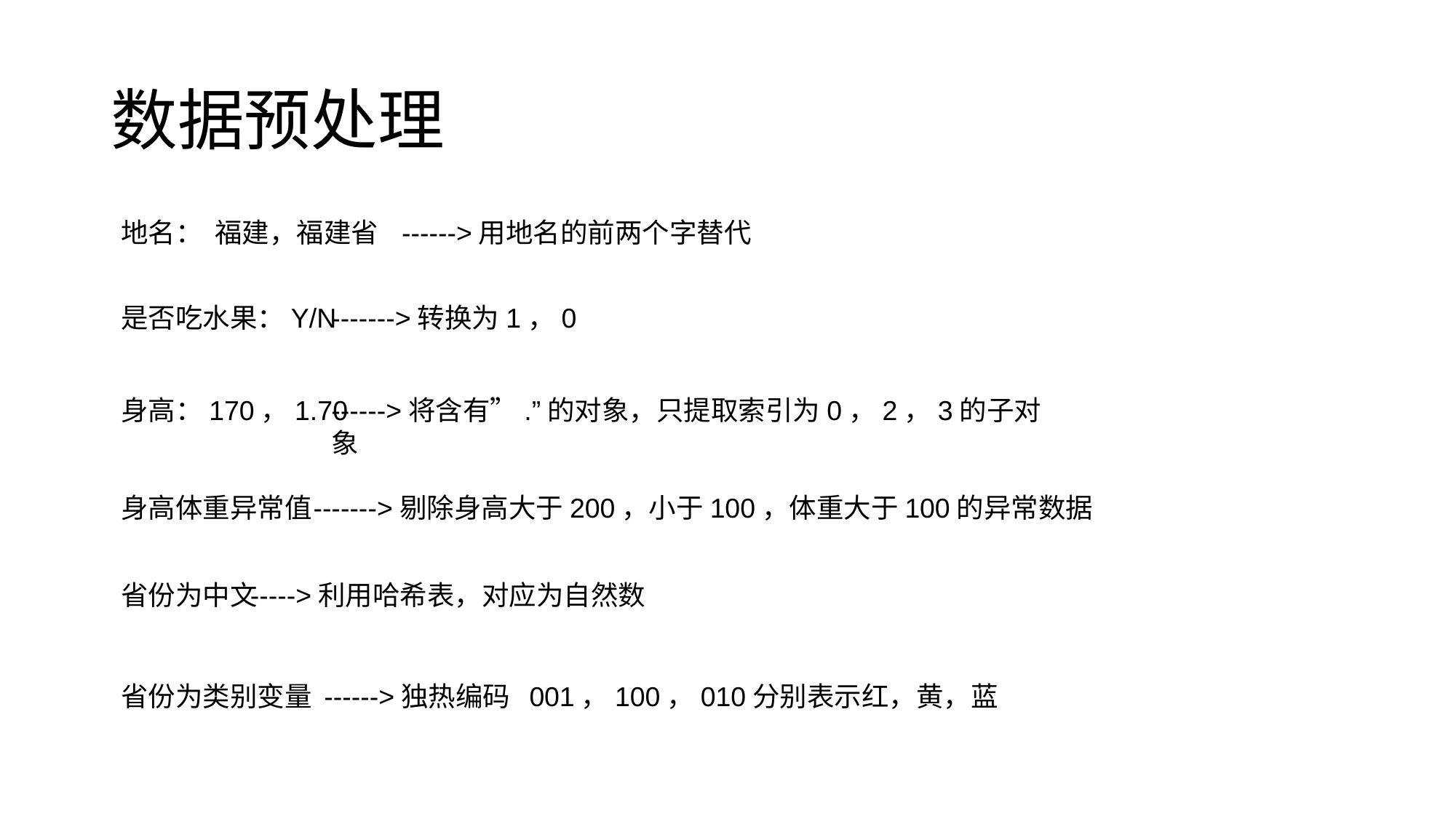

# 数据预处理
地名：  福建，福建省
------>用地名的前两个字替代
是否吃水果：Y/N
------->转换为1，0
身高：170，1.70
------>将含有”.”的对象，只提取索引为0，2，3的子对象

身高体重异常值
------->剔除身高大于200，小于100，体重大于100的异常数据

省份为中文
----->利用哈希表，对应为自然数

省份为类别变量
------>独热编码  001，100，010分别表示红，黄，蓝